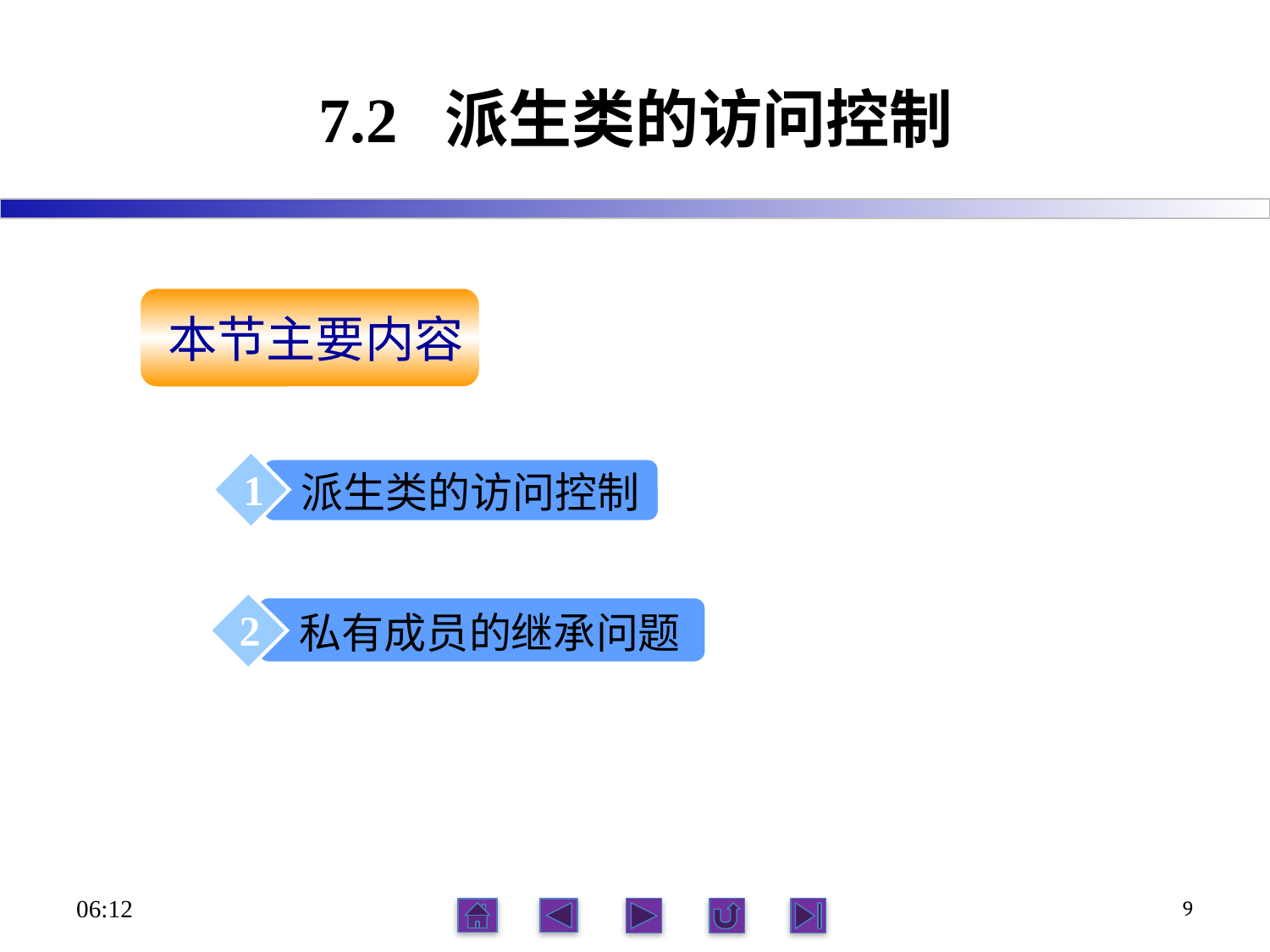

# 7.2  派生类的访问控制

本节主要内容

派生类的访问控制
1

2

私有成员的继承问题
06:12
9